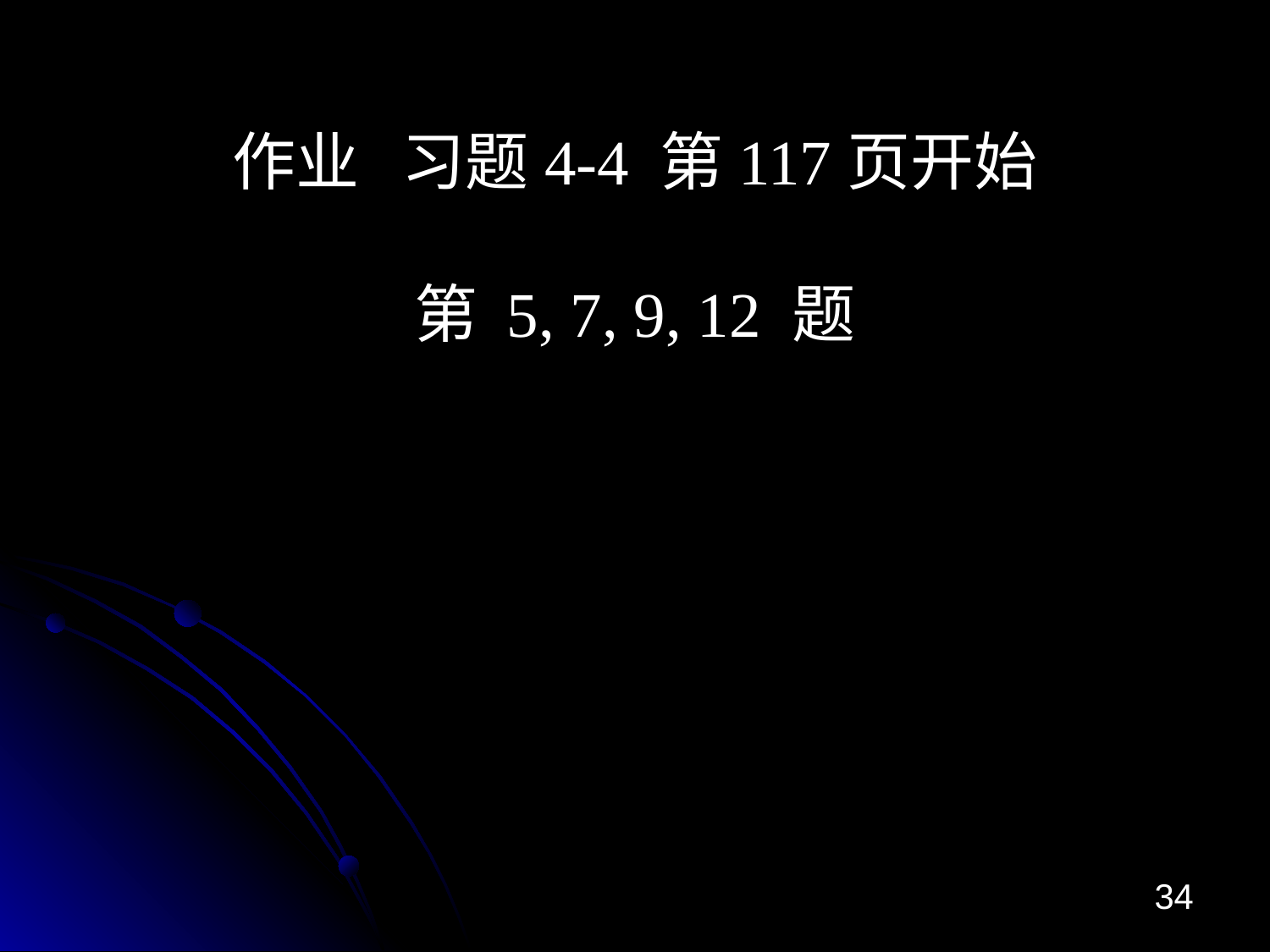

# 作业   习题4-4 第117页开始 第 5, 7, 9, 12 题
34